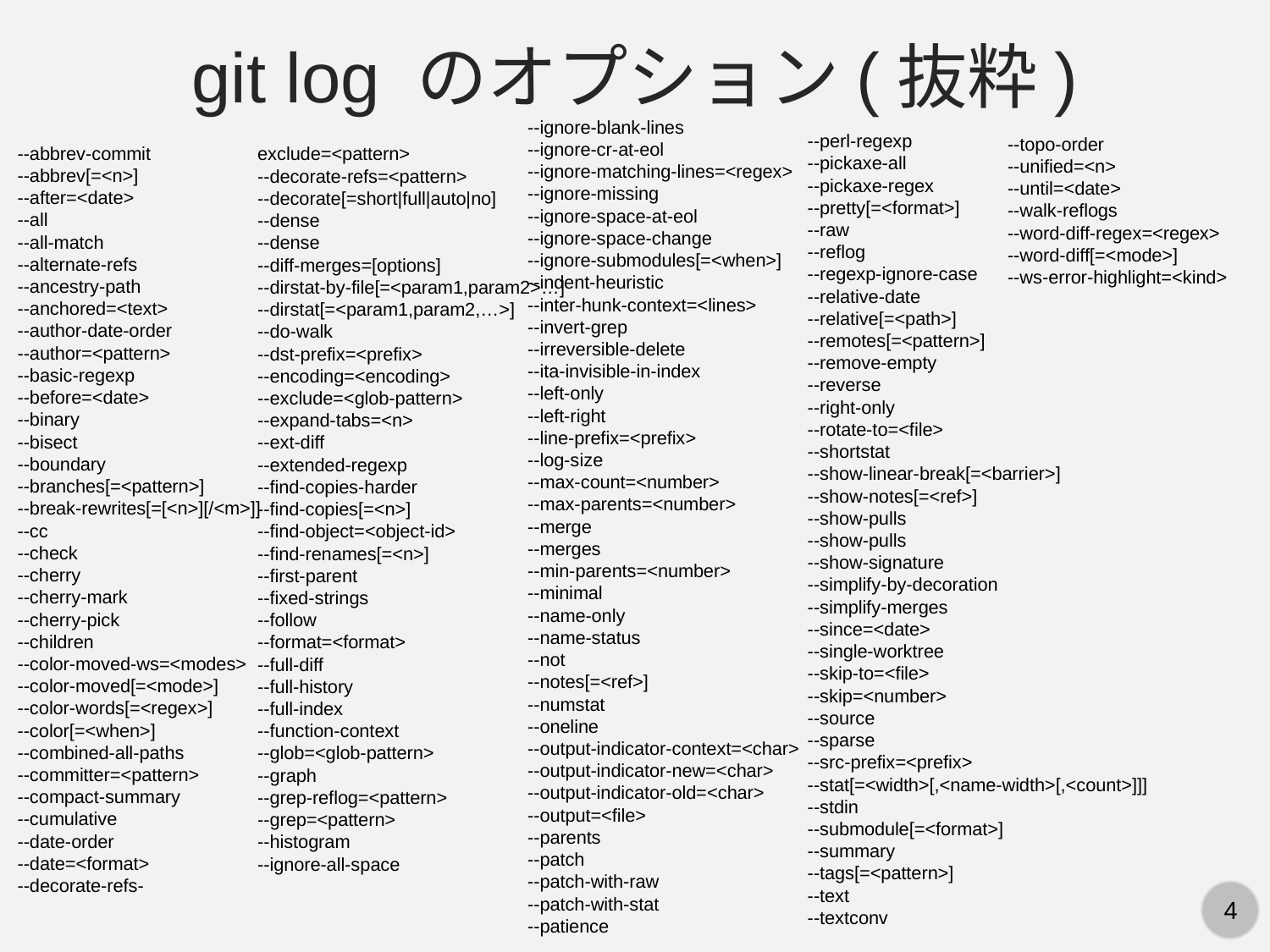

git log のオプション(抜粋)
--ignore-blank-lines
--ignore-cr-at-eol
--ignore-matching-lines=<regex>
--ignore-missing
--ignore-space-at-eol
--ignore-space-change
--ignore-submodules[=<when>]
--indent-heuristic
--inter-hunk-context=<lines>
--invert-grep
--irreversible-delete
--ita-invisible-in-index
--left-only
--left-right
--line-prefix=<prefix>
--log-size
--max-count=<number>
--max-parents=<number>
--merge
--merges
--min-parents=<number>
--minimal
--name-only
--name-status
--not
--notes[=<ref>]
--numstat
--oneline
--output-indicator-context=<char>
--output-indicator-new=<char>
--output-indicator-old=<char>
--output=<file>
--parents
--patch
--patch-with-raw
--patch-with-stat
--patience
--perl-regexp
--pickaxe-all
--pickaxe-regex
--pretty[=<format>]
--raw
--reflog
--regexp-ignore-case
--relative-date
--relative[=<path>]
--remotes[=<pattern>]
--remove-empty
--reverse
--right-only
--rotate-to=<file>
--shortstat
--show-linear-break[=<barrier>]
--show-notes[=<ref>]
--show-pulls
--show-pulls
--show-signature
--simplify-by-decoration
--simplify-merges
--since=<date>
--single-worktree
--skip-to=<file>
--skip=<number>
--source
--sparse
--src-prefix=<prefix>
--stat[=<width>[,<name-width>[,<count>]]]
--stdin
--submodule[=<format>]
--summary
--tags[=<pattern>]
--text
--textconv
--topo-order
--unified=<n>
--until=<date>
--walk-reflogs
--word-diff-regex=<regex>
--word-diff[=<mode>]
--ws-error-highlight=<kind>
--abbrev-commit
--abbrev[=<n>]
--after=<date>
--all
--all-match
--alternate-refs
--ancestry-path
--anchored=<text>
--author-date-order
--author=<pattern>
--basic-regexp
--before=<date>
--binary
--bisect
--boundary
--branches[=<pattern>]
--break-rewrites[=[<n>][/<m>]]
--cc
--check
--cherry
--cherry-mark
--cherry-pick
--children
--color-moved-ws=<modes>
--color-moved[=<mode>]
--color-words[=<regex>]
--color[=<when>]
--combined-all-paths
--committer=<pattern>
--compact-summary
--cumulative
--date-order
--date=<format>
--decorate-refs-

exclude=<pattern>
--decorate-refs=<pattern>
--decorate[=short|full|auto|no]
--dense
--dense
--diff-merges=[options]
--dirstat-by-file[=<param1,param2>…​]
--dirstat[=<param1,param2,…​>]
--do-walk
--dst-prefix=<prefix>
--encoding=<encoding>
--exclude=<glob-pattern>
--expand-tabs=<n>
--ext-diff
--extended-regexp
--find-copies-harder
--find-copies[=<n>]
--find-object=<object-id>
--find-renames[=<n>]
--first-parent
--fixed-strings
--follow
--format=<format>
--full-diff
--full-history
--full-index
--function-context
--glob=<glob-pattern>
--graph
--grep-reflog=<pattern>
--grep=<pattern>
--histogram
--ignore-all-space